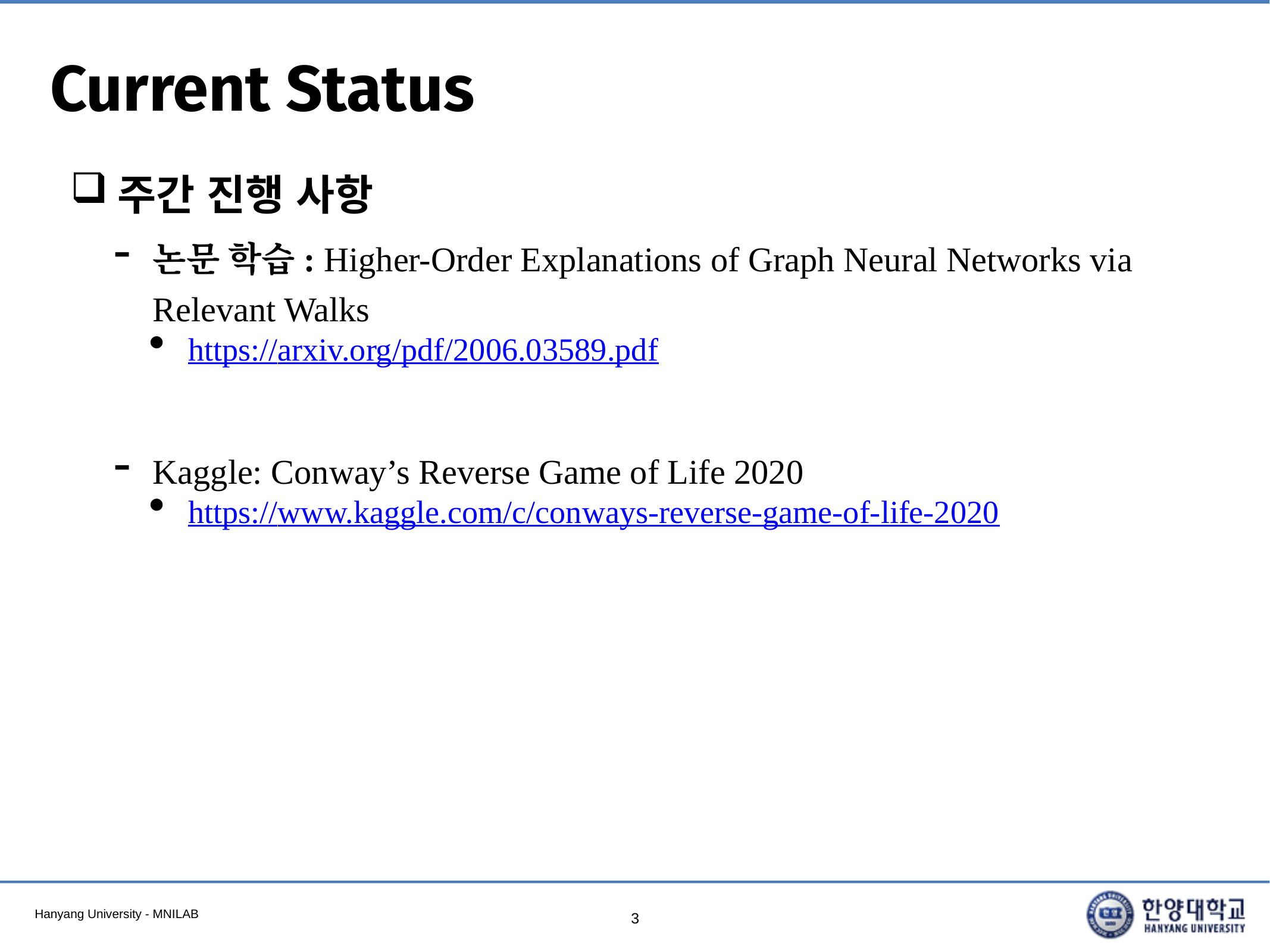

# Current Status
주간 진행 사항
논문 학습: Higher-Order Explanations of Graph Neural Networks via Relevant Walks
https://arxiv.org/pdf/2006.03589.pdf

Kaggle: Conway’s Reverse Game of Life 2020
https://www.kaggle.com/c/conways-reverse-game-of-life-2020

3